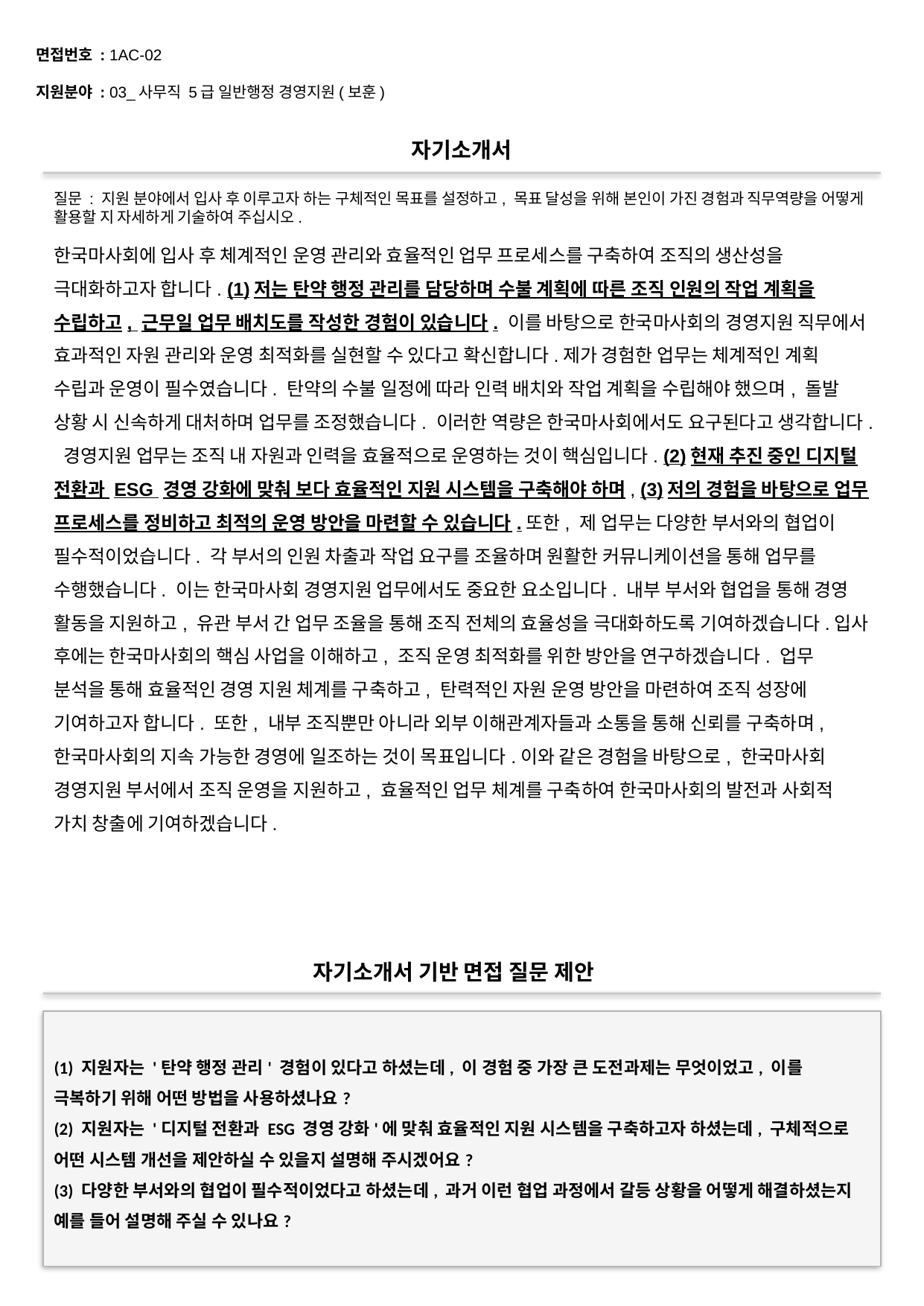

면접번호 : 1AC-02

지원분야 : 03_사무직 5급 일반행정 경영지원(보훈)
#

자기소개서

질문 : 지원 분야에서 입사 후 이루고자 하는 구체적인 목표를 설정하고, 목표 달성을 위해 본인이 가진 경험과 직무역량을 어떻게 활용할 지 자세하게 기술하여 주십시오.

한국마사회에 입사 후 체계적인 운영 관리와 효율적인 업무 프로세스를 구축하여 조직의 생산성을 극대화하고자 합니다. (1)저는 탄약 행정 관리를 담당하며 수불 계획에 따른 조직 인원의 작업 계획을 수립하고, 근무일 업무 배치도를 작성한 경험이 있습니다. 이를 바탕으로 한국마사회의 경영지원 직무에서 효과적인 자원 관리와 운영 최적화를 실현할 수 있다고 확신합니다.제가 경험한 업무는 체계적인 계획 수립과 운영이 필수였습니다. 탄약의 수불 일정에 따라 인력 배치와 작업 계획을 수립해야 했으며, 돌발 상황 시 신속하게 대처하며 업무를 조정했습니다. 이러한 역량은 한국마사회에서도 요구된다고 생각합니다. 경영지원 업무는 조직 내 자원과 인력을 효율적으로 운영하는 것이 핵심입니다. (2)현재 추진 중인 디지털 전환과 ESG 경영 강화에 맞춰 보다 효율적인 지원 시스템을 구축해야 하며, (3)저의 경험을 바탕으로 업무 프로세스를 정비하고 최적의 운영 방안을 마련할 수 있습니다.또한, 제 업무는 다양한 부서와의 협업이 필수적이었습니다. 각 부서의 인원 차출과 작업 요구를 조율하며 원활한 커뮤니케이션을 통해 업무를 수행했습니다. 이는 한국마사회 경영지원 업무에서도 중요한 요소입니다. 내부 부서와 협업을 통해 경영 활동을 지원하고, 유관 부서 간 업무 조율을 통해 조직 전체의 효율성을 극대화하도록 기여하겠습니다.입사 후에는 한국마사회의 핵심 사업을 이해하고, 조직 운영 최적화를 위한 방안을 연구하겠습니다. 업무 분석을 통해 효율적인 경영 지원 체계를 구축하고, 탄력적인 자원 운영 방안을 마련하여 조직 성장에 기여하고자 합니다. 또한, 내부 조직뿐만 아니라 외부 이해관계자들과 소통을 통해 신뢰를 구축하며, 한국마사회의 지속 가능한 경영에 일조하는 것이 목표입니다.이와 같은 경험을 바탕으로, 한국마사회 경영지원 부서에서 조직 운영을 지원하고, 효율적인 업무 체계를 구축하여 한국마사회의 발전과 사회적 가치 창출에 기여하겠습니다.

자기소개서 기반 면접 질문 제안

(1) 지원자는 '탄약 행정 관리' 경험이 있다고 하셨는데, 이 경험 중 가장 큰 도전과제는 무엇이었고, 이를 극복하기 위해 어떤 방법을 사용하셨나요?
(2) 지원자는 '디지털 전환과 ESG 경영 강화'에 맞춰 효율적인 지원 시스템을 구축하고자 하셨는데, 구체적으로 어떤 시스템 개선을 제안하실 수 있을지 설명해 주시겠어요?
(3) 다양한 부서와의 협업이 필수적이었다고 하셨는데, 과거 이런 협업 과정에서 갈등 상황을 어떻게 해결하셨는지 예를 들어 설명해 주실 수 있나요?